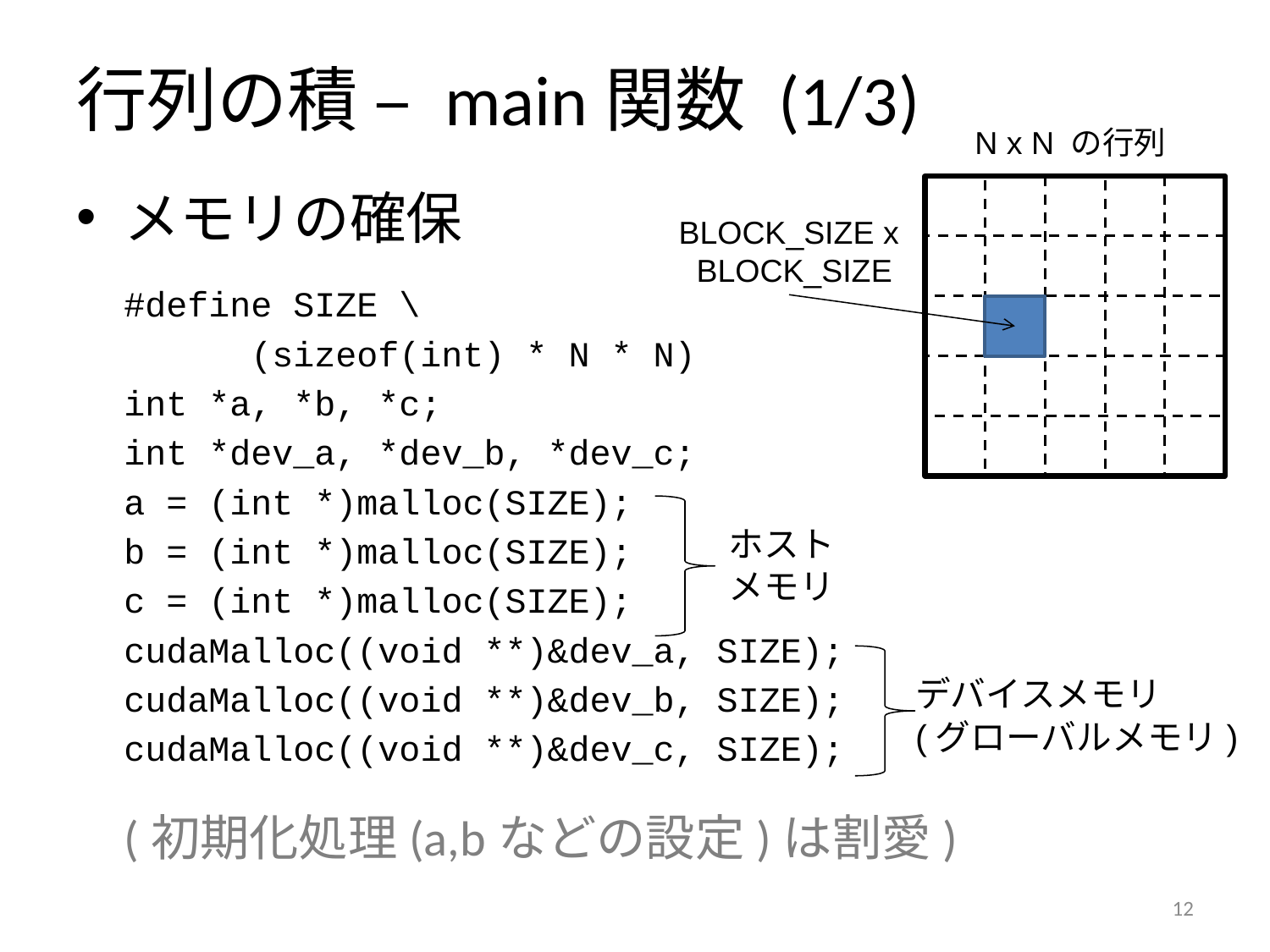

# 行列の積 – main関数 (1/3)
N x N の行列
メモリの確保

	#define SIZE \
		(sizeof(int) * N * N)
	int *a, *b, *c;
	int *dev_a, *dev_b, *dev_c;
	a = (int *)malloc(SIZE);
	b = (int *)malloc(SIZE);
	c = (int *)malloc(SIZE);
	cudaMalloc((void **)&dev_a, SIZE);
	cudaMalloc((void **)&dev_b, SIZE);
	cudaMalloc((void **)&dev_c, SIZE);

	(初期化処理(a,bなどの設定)は割愛)

BLOCK_SIZE x
  BLOCK_SIZE

ホスト
メモリ

デバイスメモリ
(グローバルメモリ)
12